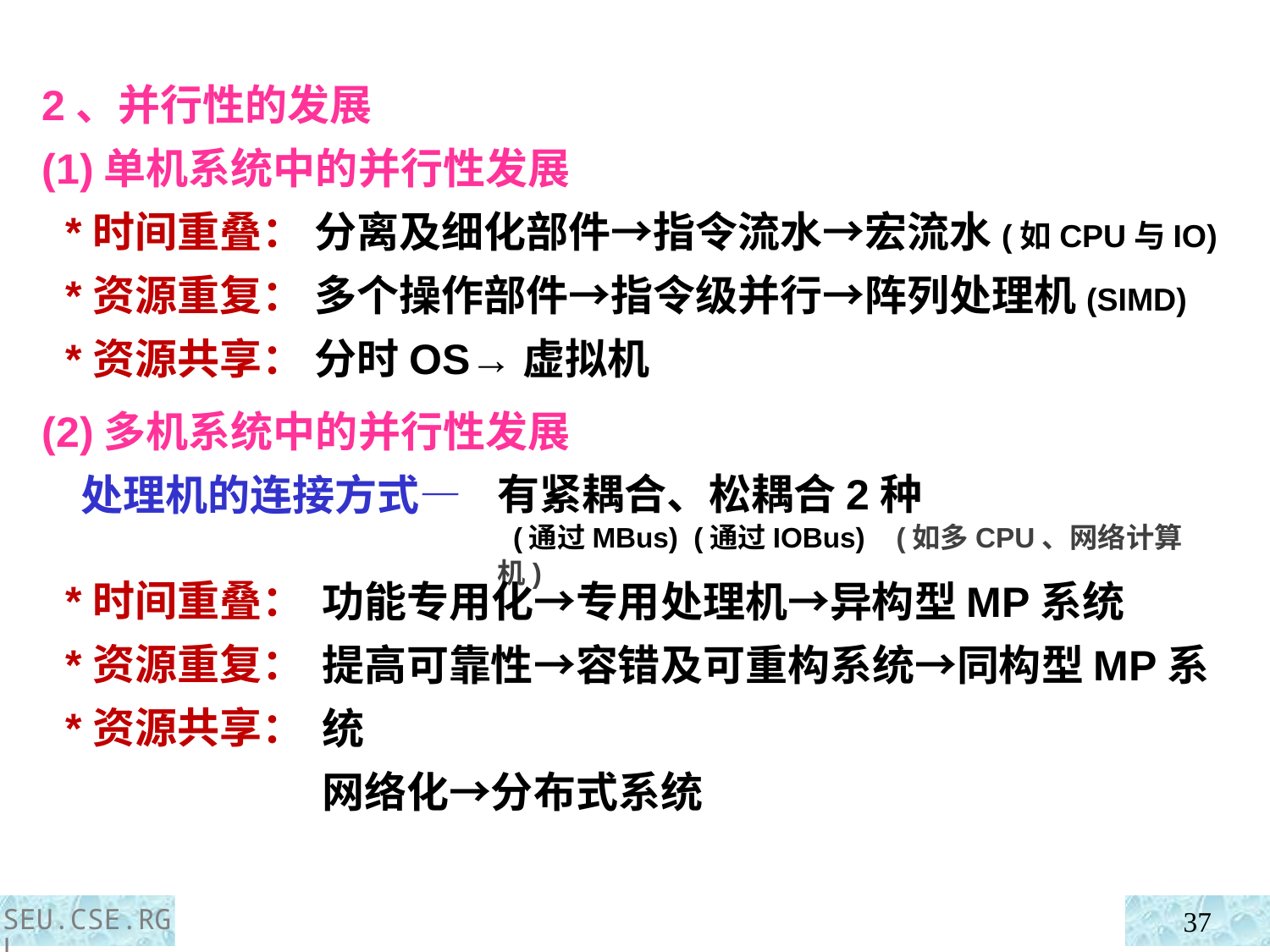

2、并行性的发展
(1)单机系统中的并行性发展
  *时间重叠：
  *资源重复：
  *资源共享：
(2)多机系统中的并行性发展
   处理机的连接方式—
  *时间重叠：
  *资源重复：
  *资源共享：
分离及细化部件→指令流水→宏流水(如CPU与IO)
多个操作部件→指令级并行→阵列处理机(SIMD)
分时OS→虚拟机
有紧耦合、松耦合2种
  (通过MBus)  (通过IOBus)    (如多CPU、网络计算机)
功能专用化→专用处理机→异构型MP系统
提高可靠性→容错及可重构系统→同构型MP系统
网络化→分布式系统
SEU.CSE.RGL
37